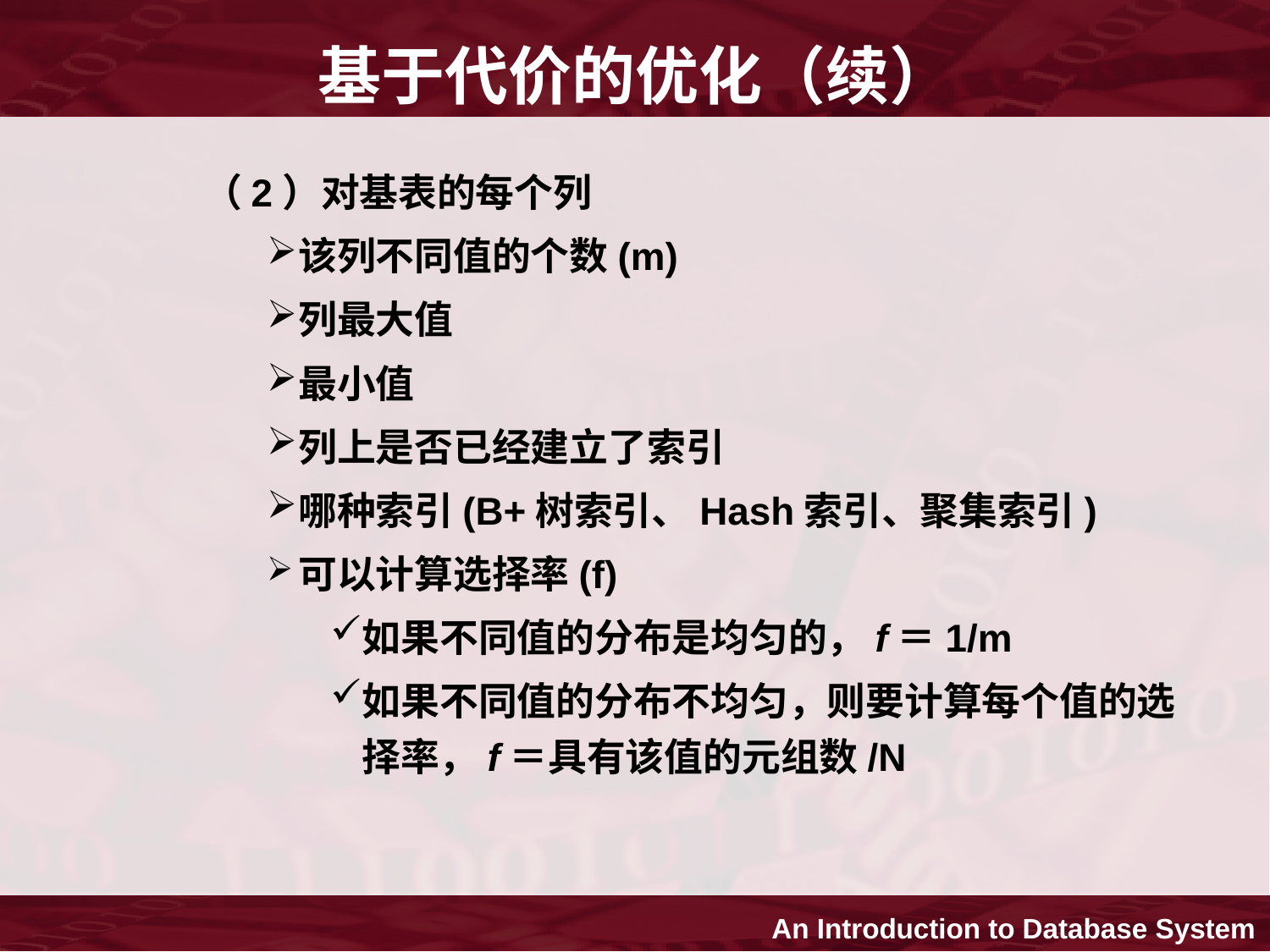

# 基于代价的优化（续）
（2）对基表的每个列
该列不同值的个数(m)
列最大值
最小值
列上是否已经建立了索引
哪种索引(B+树索引、Hash索引、聚集索引)
可以计算选择率(f)
如果不同值的分布是均匀的，f＝1/m
如果不同值的分布不均匀，则要计算每个值的选择率，f＝具有该值的元组数/N